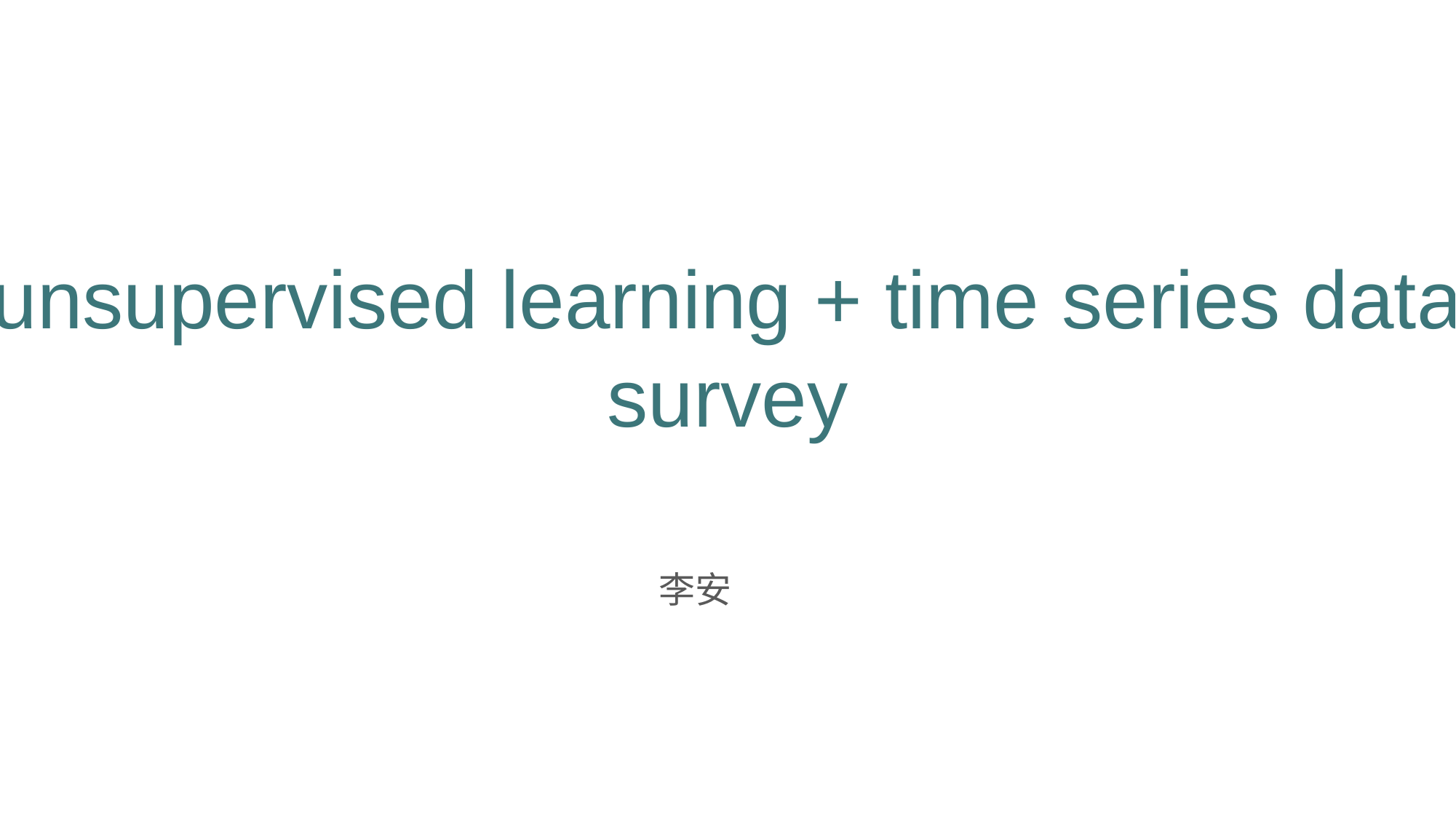

unsupervised learning + time series data
survey

   李安